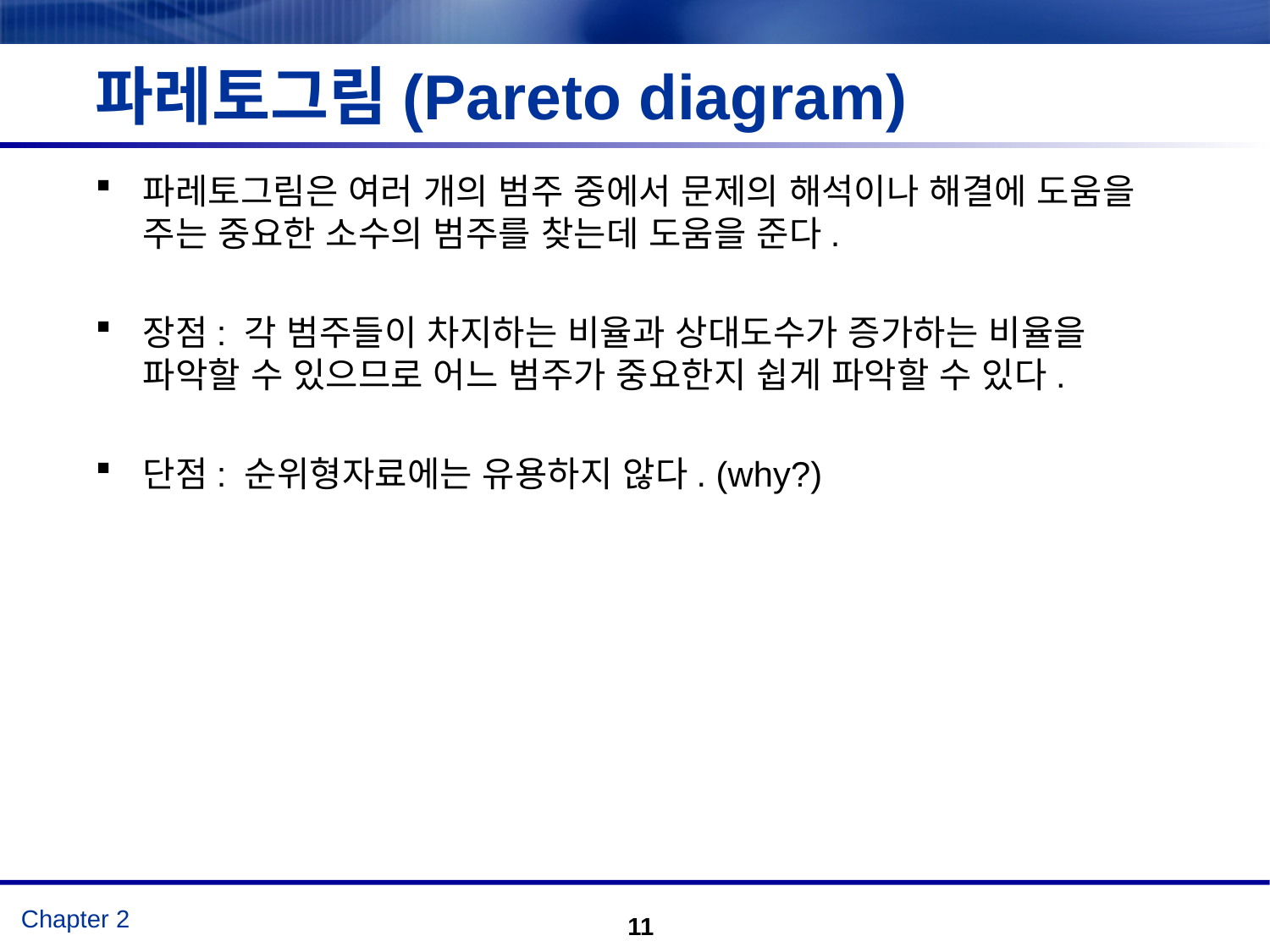

# 파레토그림(Pareto diagram)
파레토그림은 여러 개의 범주 중에서 문제의 해석이나 해결에 도움을 주는 중요한 소수의 범주를 찾는데 도움을 준다.

장점: 각 범주들이 차지하는 비율과 상대도수가 증가하는 비율을 파악할 수 있으므로 어느 범주가 중요한지 쉽게 파악할 수 있다.

단점: 순위형자료에는 유용하지 않다. (why?)
11